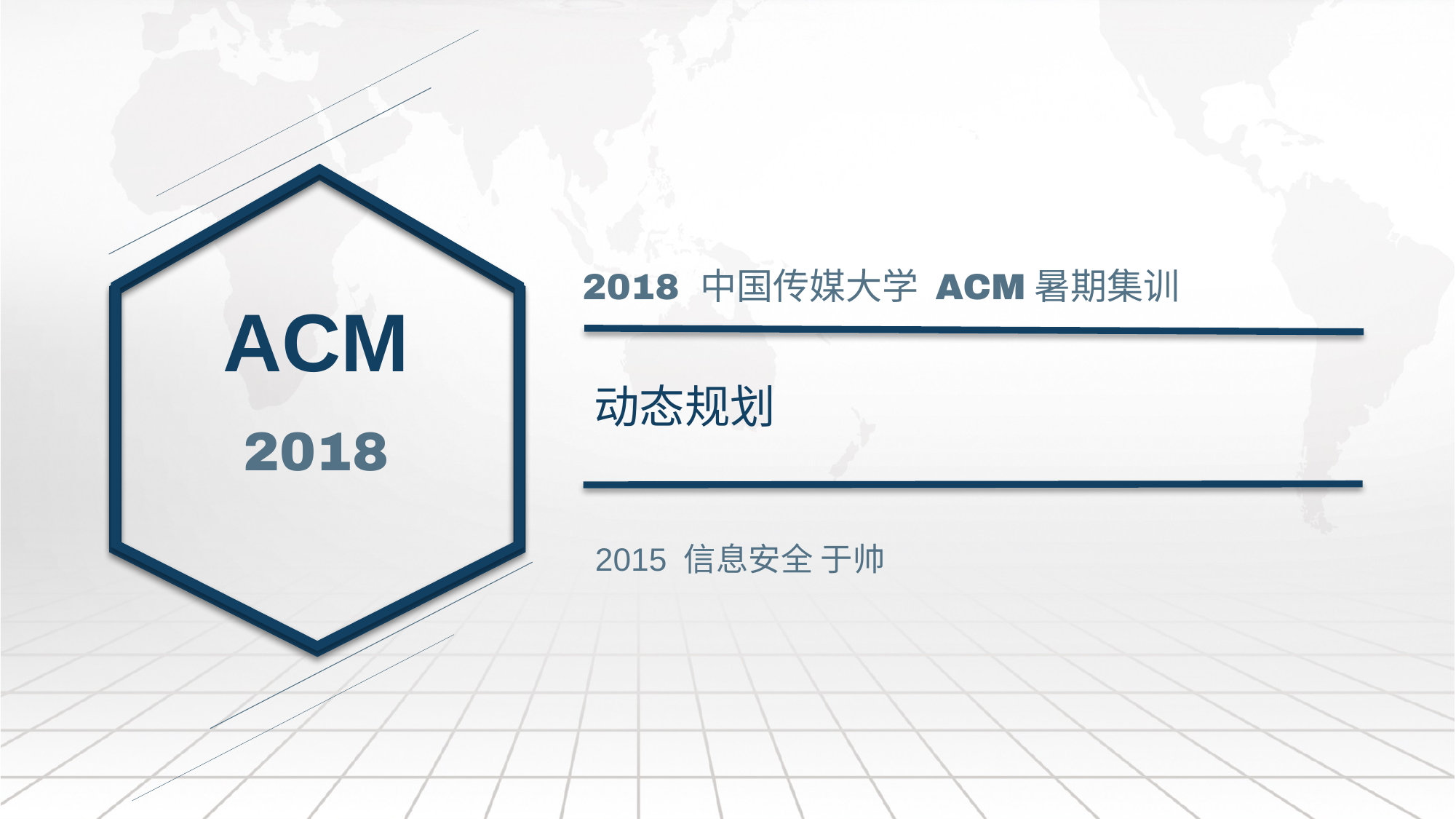

ACM

2018
2018 中国传媒大学 ACM暑期集训
动态规划
2015 信息安全 于帅